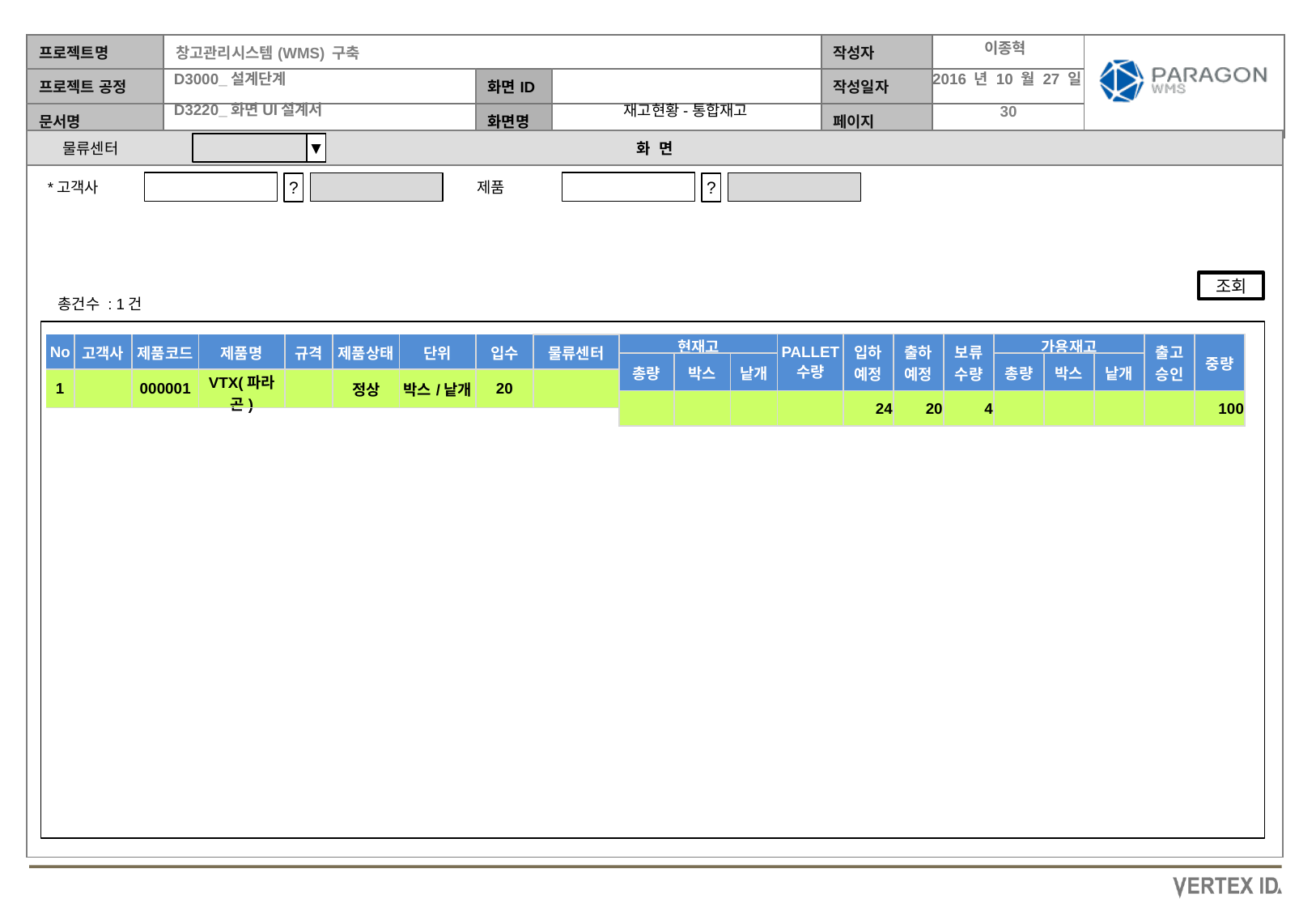

이종혁
2016 년 10 월 27 일
재고현황-통합재고
물류센터

▼
▼
*고객사

제품

?
?
조회
총건수 : 1건

| 현재고 |  |  | PALLET 수량 | 입하 예정 | 출하 예정 | 보류 수량 | 가용재고 |  |  | 출고 승인 | 중량 |
| --- | --- | --- | --- | --- | --- | --- | --- | --- | --- | --- | --- |
| 총량 | 박스 | 낱개 |  |  |  |  | 총량 | 박스 | 낱개 |  |  |
|  |  |  |  | 24 | 20 | 4 |  |  |  |  | 100 |
| No | 고객사 | 제품코드 | 제품명 | 규격 | 제품상태 | 단위 | 입수 | 물류센터 |
| --- | --- | --- | --- | --- | --- | --- | --- | --- |
| 1 |  | 000001 | VTX(파라곤) |  | 정상 | 박스/낱개 | 20 |  |